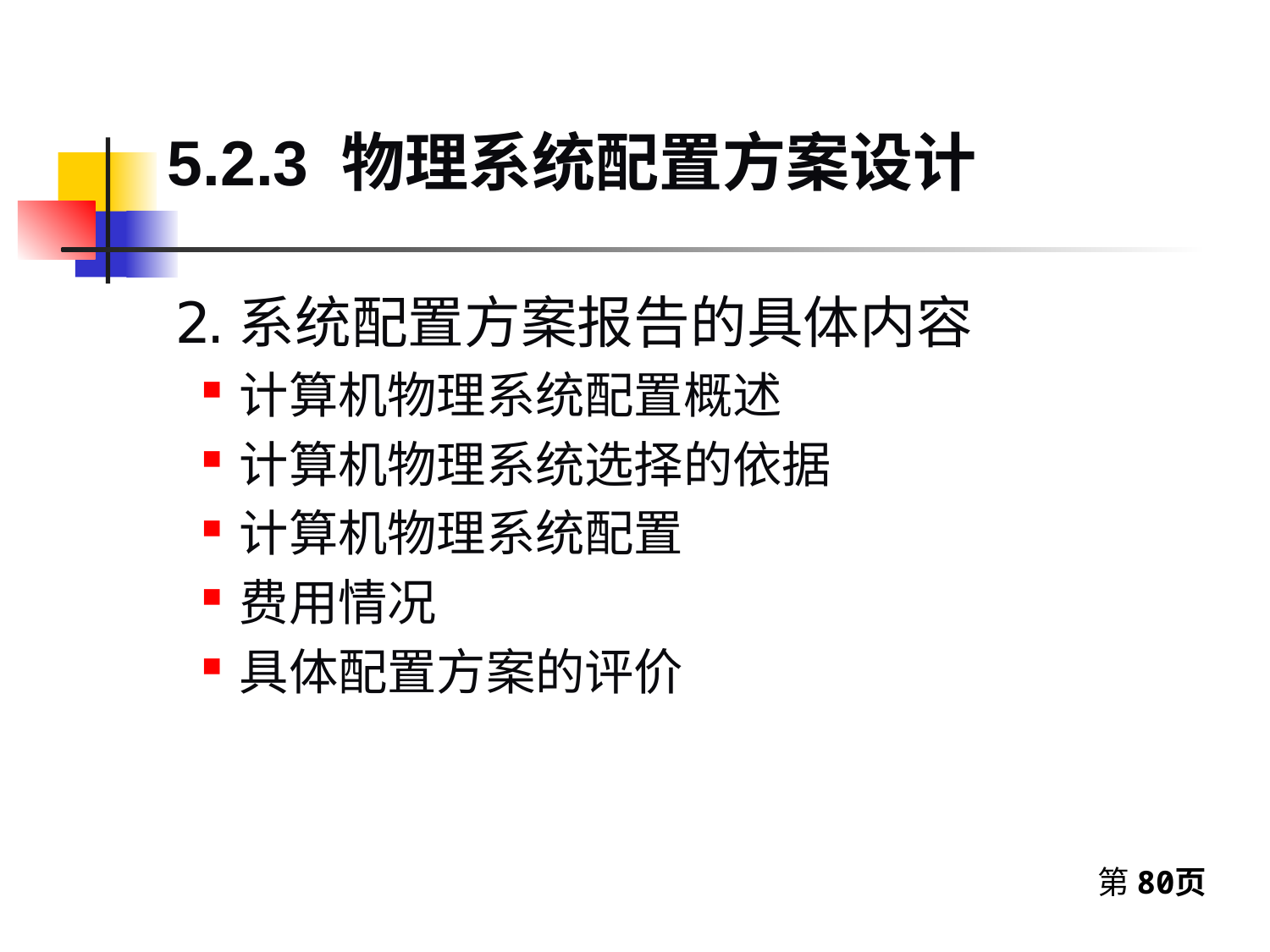

5.2.3 物理系统配置方案设计
2.系统配置方案报告的具体内容
计算机物理系统配置概述
计算机物理系统选择的依据
计算机物理系统配置
费用情况
具体配置方案的评价